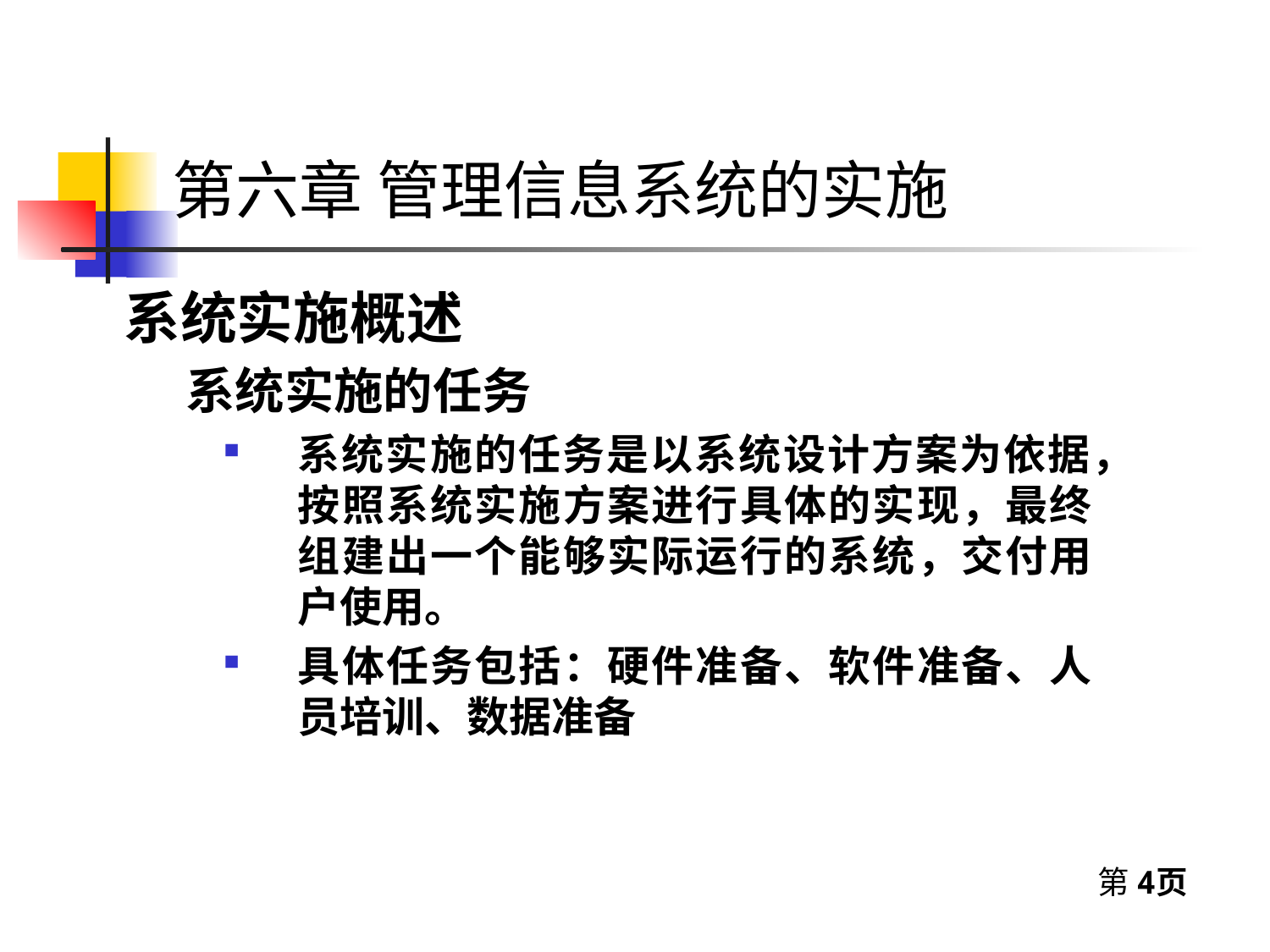

# 第六章 管理信息系统的实施
 系统实施概述
 系统实施的任务
系统实施的任务是以系统设计方案为依据，按照系统实施方案进行具体的实现，最终组建出一个能够实际运行的系统，交付用户使用。
具体任务包括：硬件准备、软件准备、人员培训、数据准备